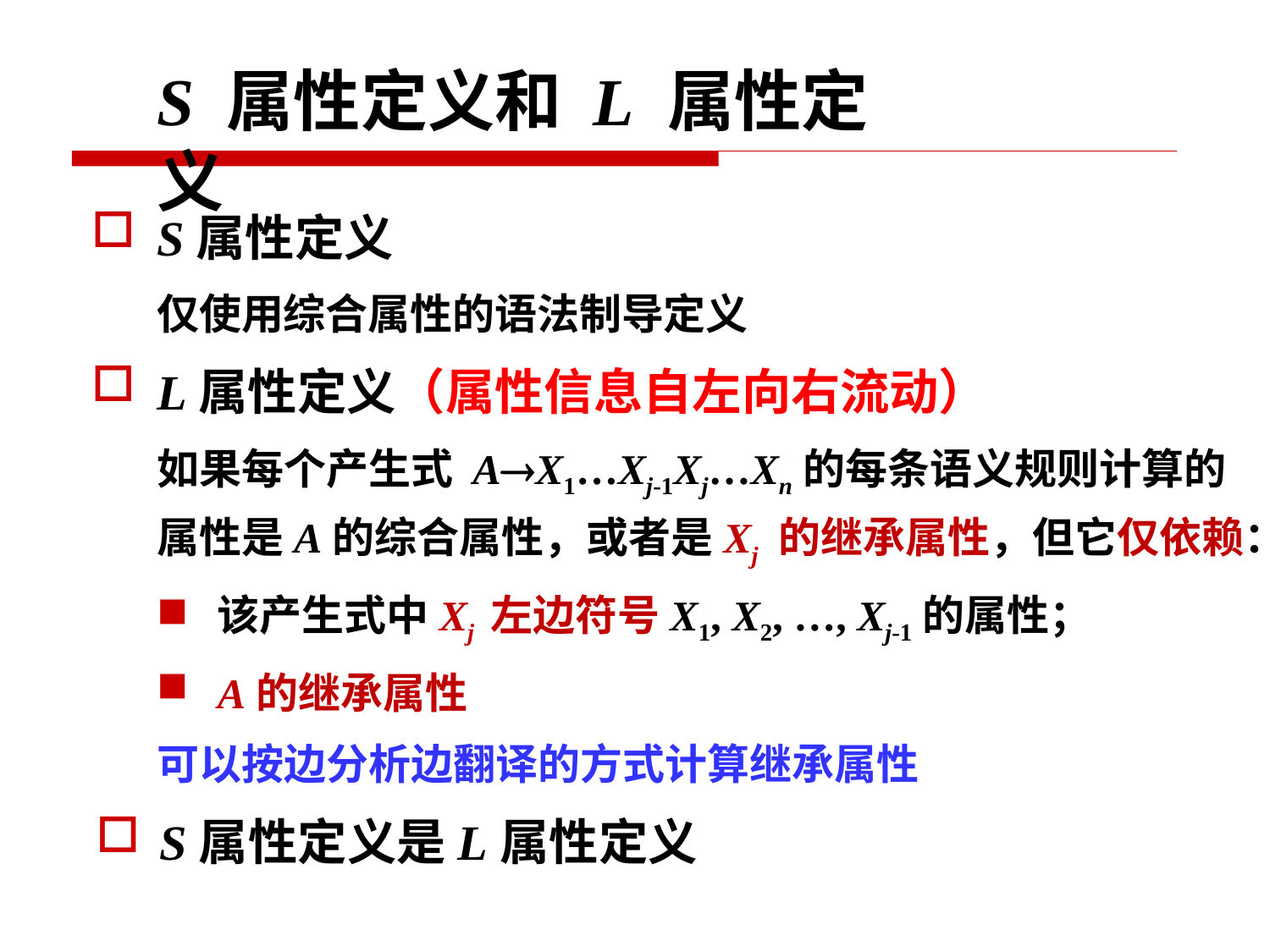

# S 属性定义和 L 属性定义
S属性定义
仅使用综合属性的语法制导定义
L属性定义（属性信息自左向右流动）
如果每个产生式 A→X1…Xj-1Xj…Xn的每条语义规则计算的 属性是A的综合属性，或者是Xj 的继承属性，但它仅依赖：
该产生式中Xj 左边符号X1, X2, …, Xj-1的属性；
A的继承属性
可以按边分析边翻译的方式计算继承属性
S属性定义是L属性定义
22